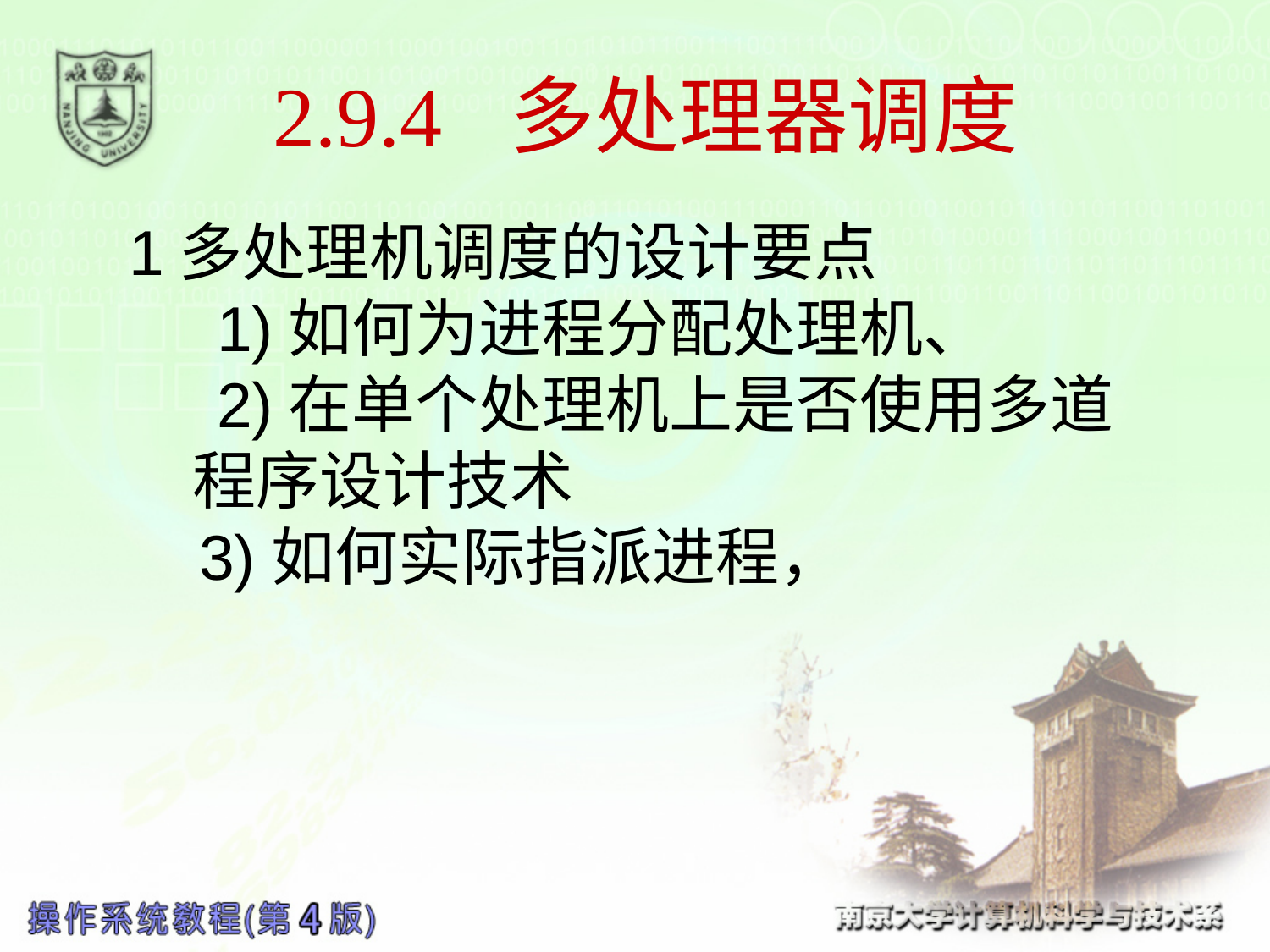

2.9.4  多处理器调度
1多处理机调度的设计要点
     1)如何为进程分配处理机、
     2)在单个处理机上是否使用多道程序设计技术
    3)如何实际指派进程，